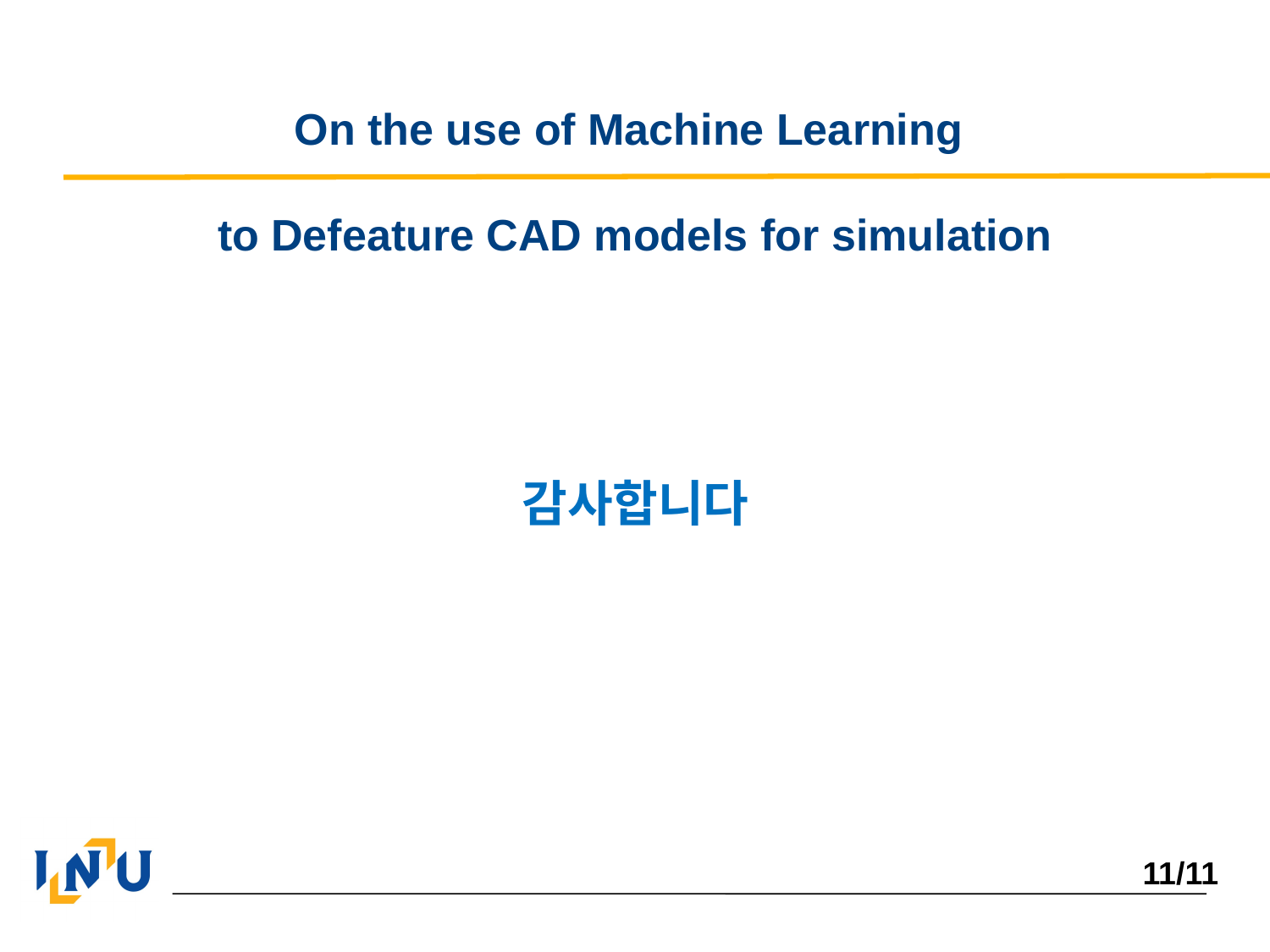

On the use of Machine Learning
to Defeature CAD models for simulation
감사합니다